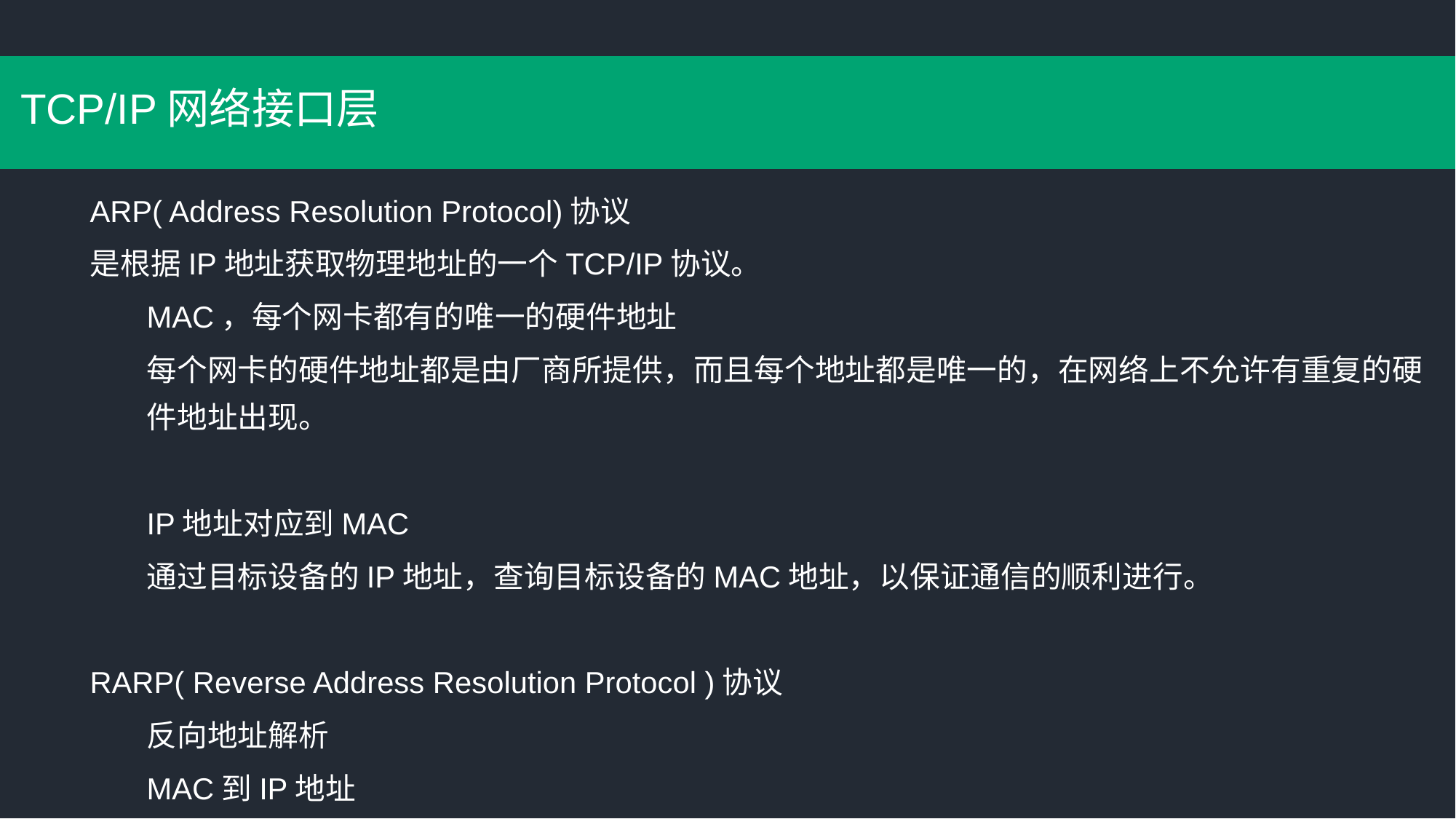

# TCP/IP网络接口层
ARP( Address Resolution Protocol)协议
是根据IP地址获取物理地址的一个TCP/IP协议。
MAC，每个网卡都有的唯一的硬件地址
每个网卡的硬件地址都是由厂商所提供，而且每个地址都是唯一的，在网络上不允许有重复的硬件地址出现。

IP地址对应到MAC
通过目标设备的IP地址，查询目标设备的MAC地址，以保证通信的顺利进行。

RARP( Reverse Address Resolution Protocol )协议
反向地址解析
MAC到IP地址